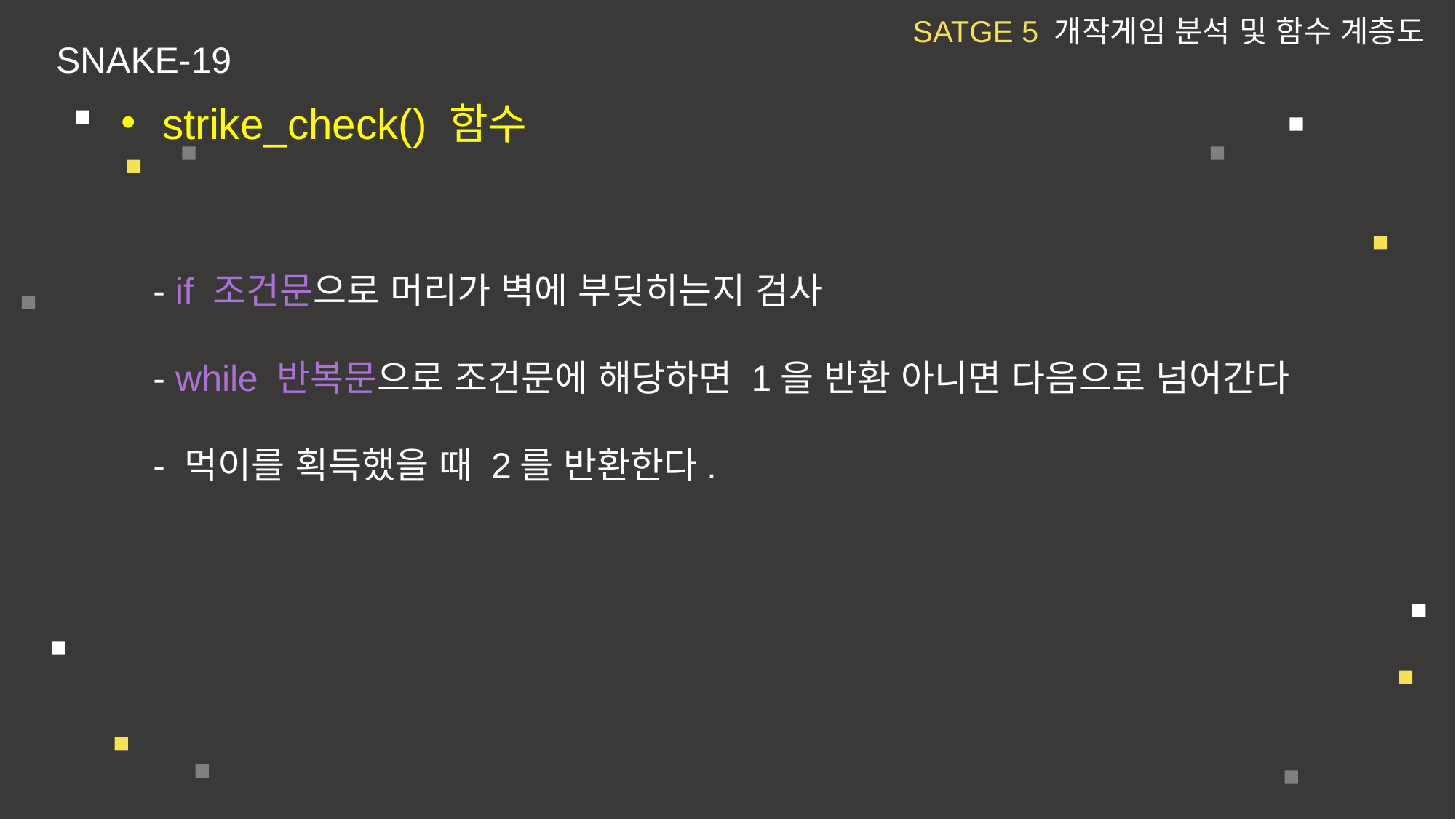

SATGE 5 개작게임 분석 및 함수 계층도
SNAKE-19
strike_check() 함수

- if 조건문으로 머리가 벽에 부딪히는지 검사

- while 반복문으로 조건문에 해당하면 1을 반환 아니면 다음으로 넘어간다

- 먹이를 획득했을 때 2를 반환한다.